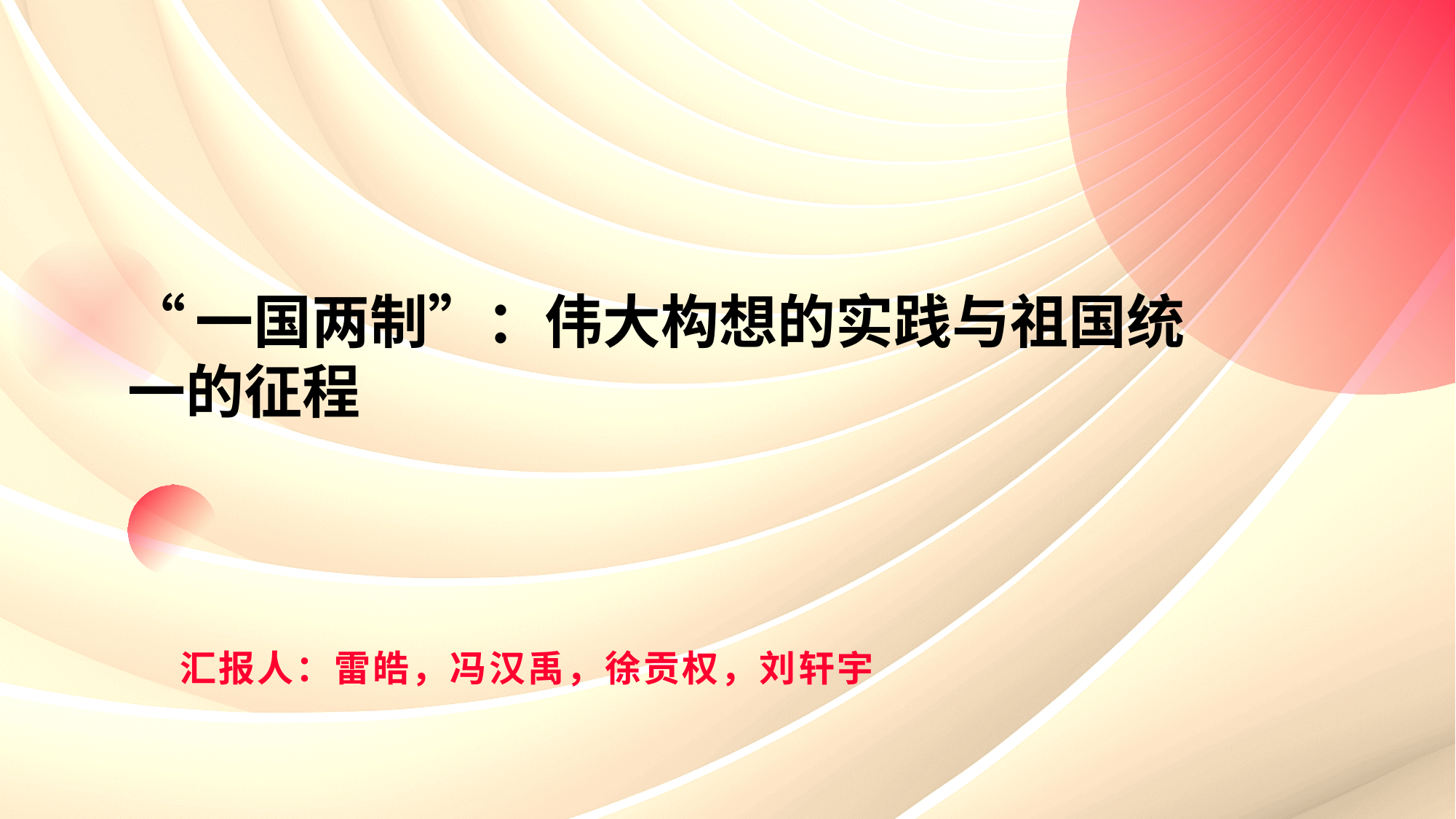

“一国两制”：伟大构想的实践与祖国统一的征程
汇报人：雷皓，冯汉禹，徐贡权，刘轩宇